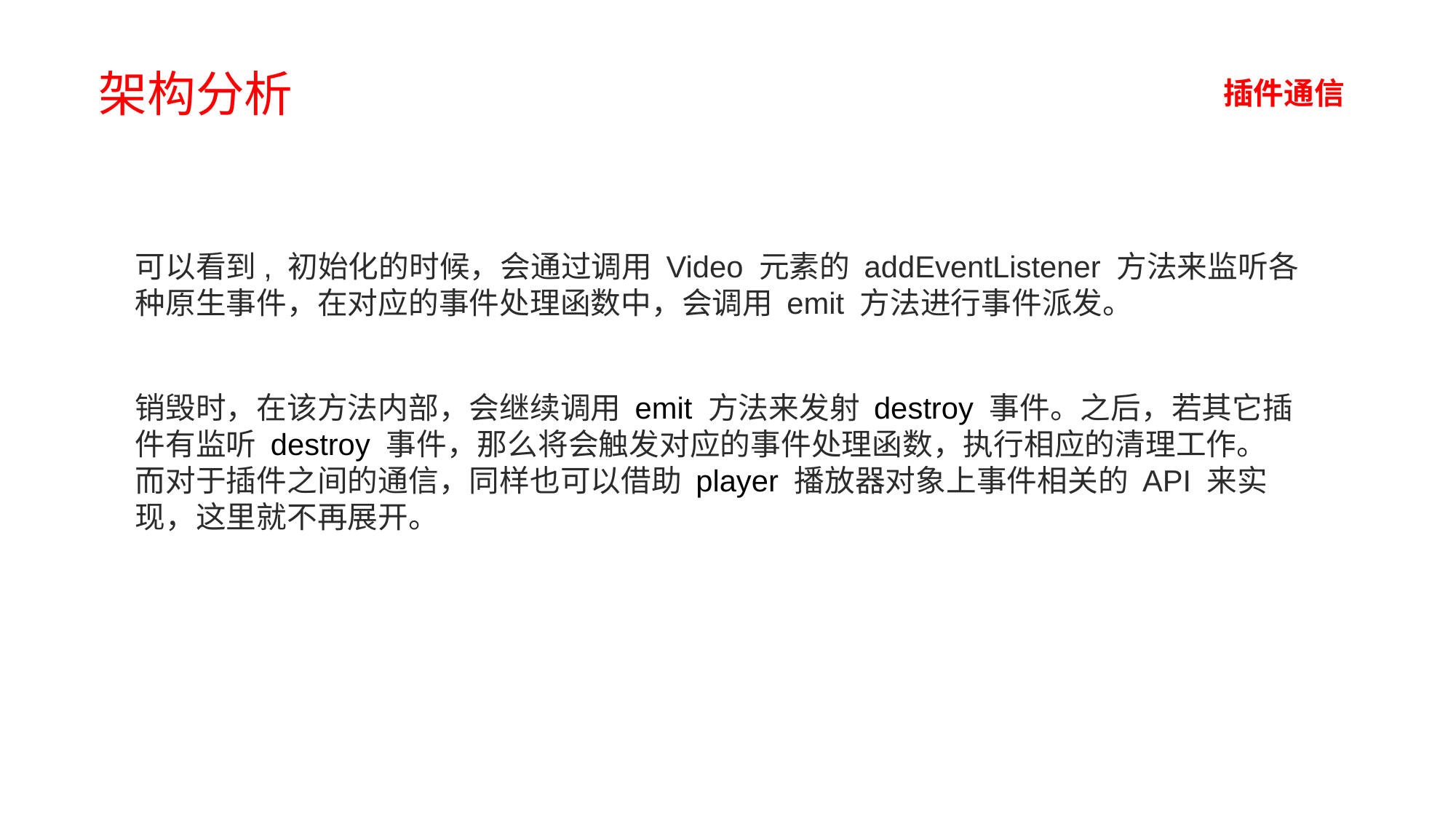

架构分析
插件通信
可以看到, 初始化的时候，会通过调用 Video 元素的 addEventListener 方法来监听各种原生事件，在对应的事件处理函数中，会调用 emit 方法进行事件派发。
销毁时，在该方法内部，会继续调用 emit 方法来发射 destroy 事件。之后，若其它插件有监听 destroy 事件，那么将会触发对应的事件处理函数，执行相应的清理工作。而对于插件之间的通信，同样也可以借助 player 播放器对象上事件相关的 API 来实现，这里就不再展开。